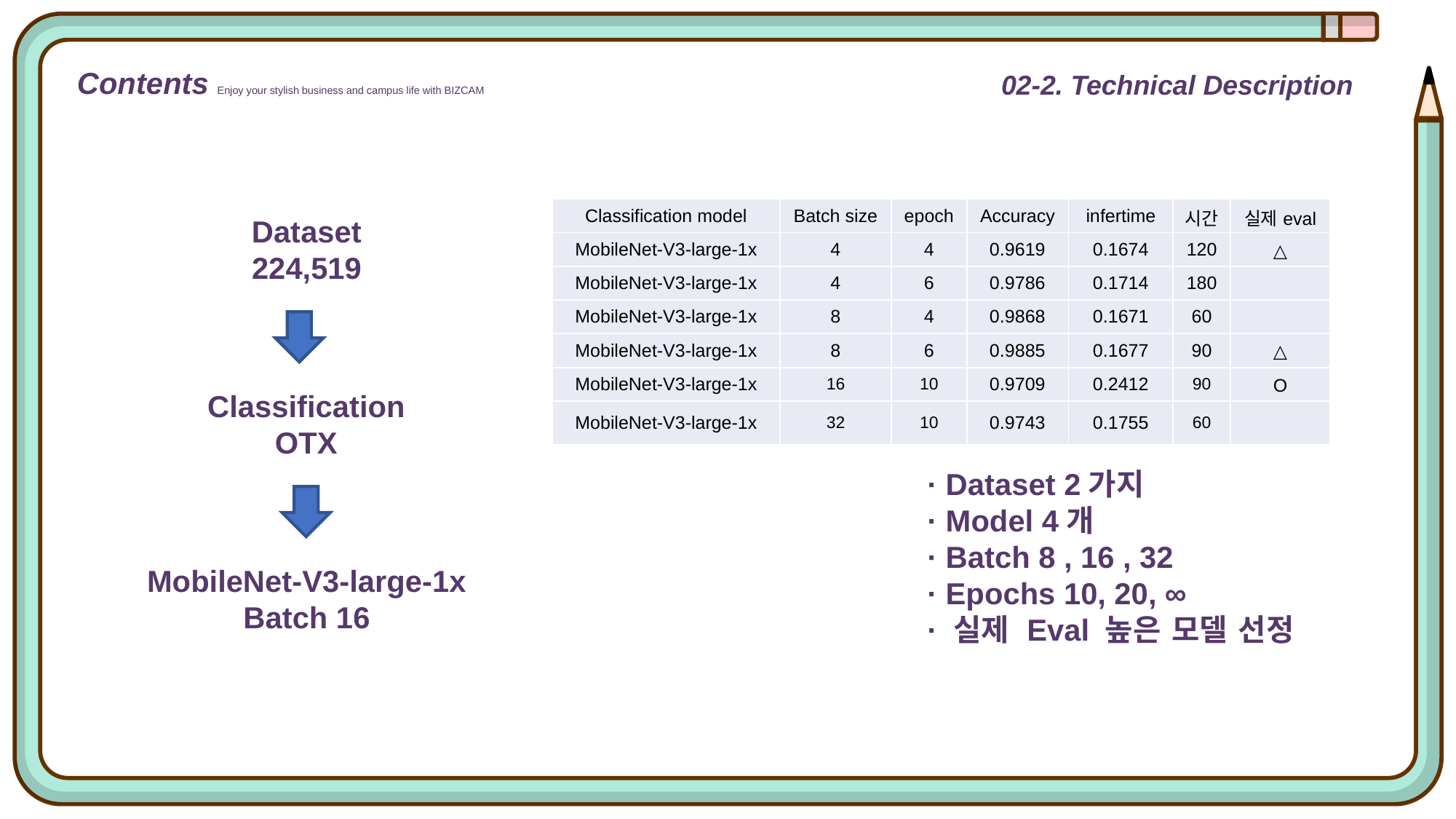

Contents Enjoy your stylish business and campus life with BIZCAM
02-2. Technical Description
| Classification model | Batch size | epoch | Accuracy | infertime | 시간 | 실제eval |
| --- | --- | --- | --- | --- | --- | --- |
| MobileNet-V3-large-1x | 4 | 4 | 0.9619 | 0.1674 | 120 | △ |
| MobileNet-V3-large-1x | 4 | 6 | 0.9786 | 0.1714 | 180 |  |
| MobileNet-V3-large-1x | 8 | 4 | 0.9868 | 0.1671 | 60 |  |
| MobileNet-V3-large-1x | 8 | 6 | 0.9885 | 0.1677 | 90 | △ |
| MobileNet-V3-large-1x | 16 | 10 | 0.9709 | 0.2412 | 90 | O |
| MobileNet-V3-large-1x | 32 | 10 | 0.9743 | 0.1755 | 60 |  |
Dataset
224,519

Classification
OTX
· Dataset 2가지
· Model 4개
· Batch 8 , 16 , 32
· Epochs 10, 20, ∞
· 실제 Eval 높은 모델 선정

MobileNet-V3-large-1x
Batch 16